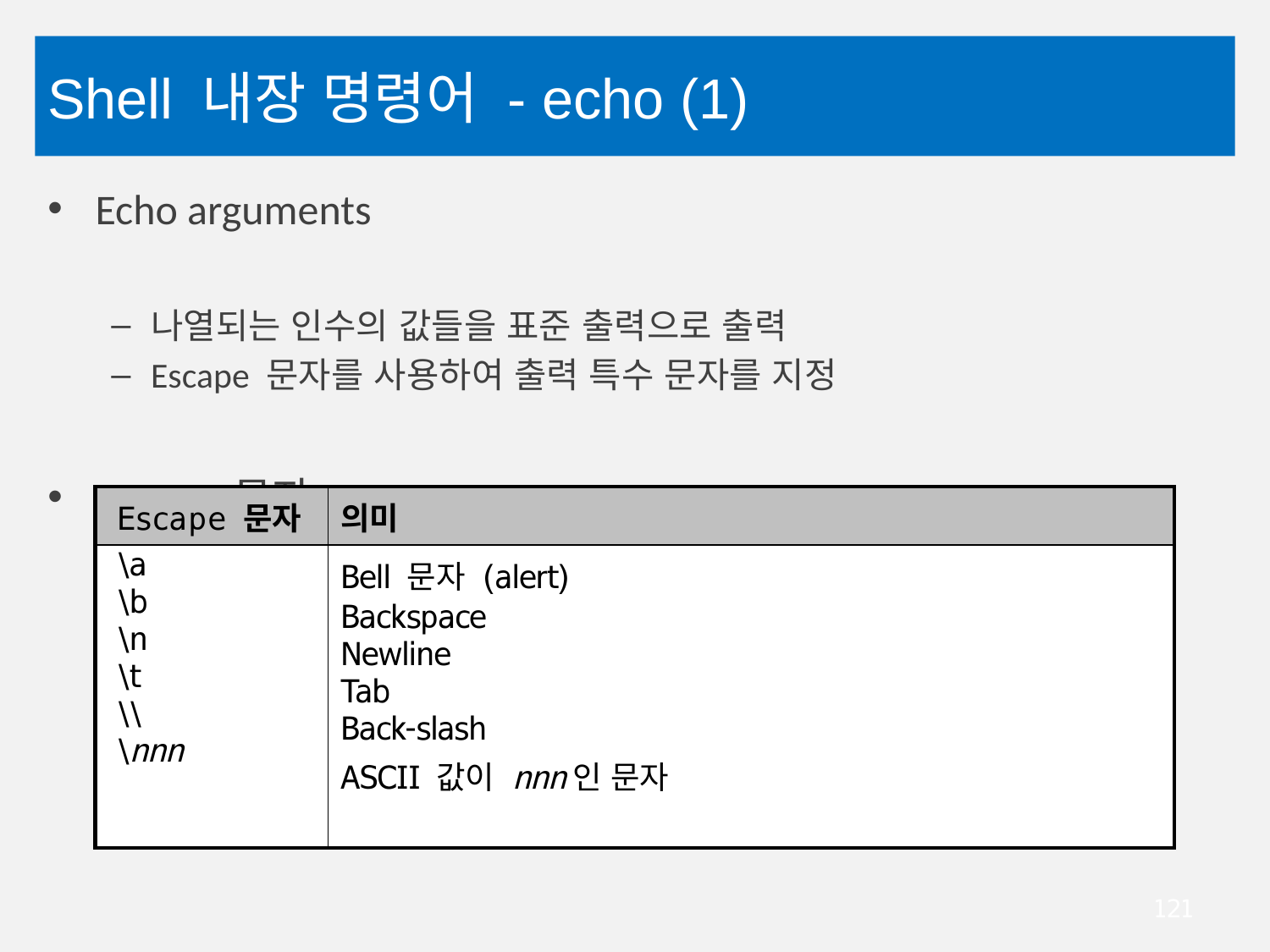

# Shell 내장 명령어 - echo (1)
Echo arguments

나열되는 인수의 값들을 표준 출력으로 출력
Escape 문자를 사용하여 출력 특수 문자를 지정

Escape 문자
| Escape 문자 | 의미 |
| --- | --- |
| \a \b \n \t \\ \nnn | Bell 문자 (alert) Backspace Newline Tab Back-slash ASCII 값이 nnn인 문자 |
121